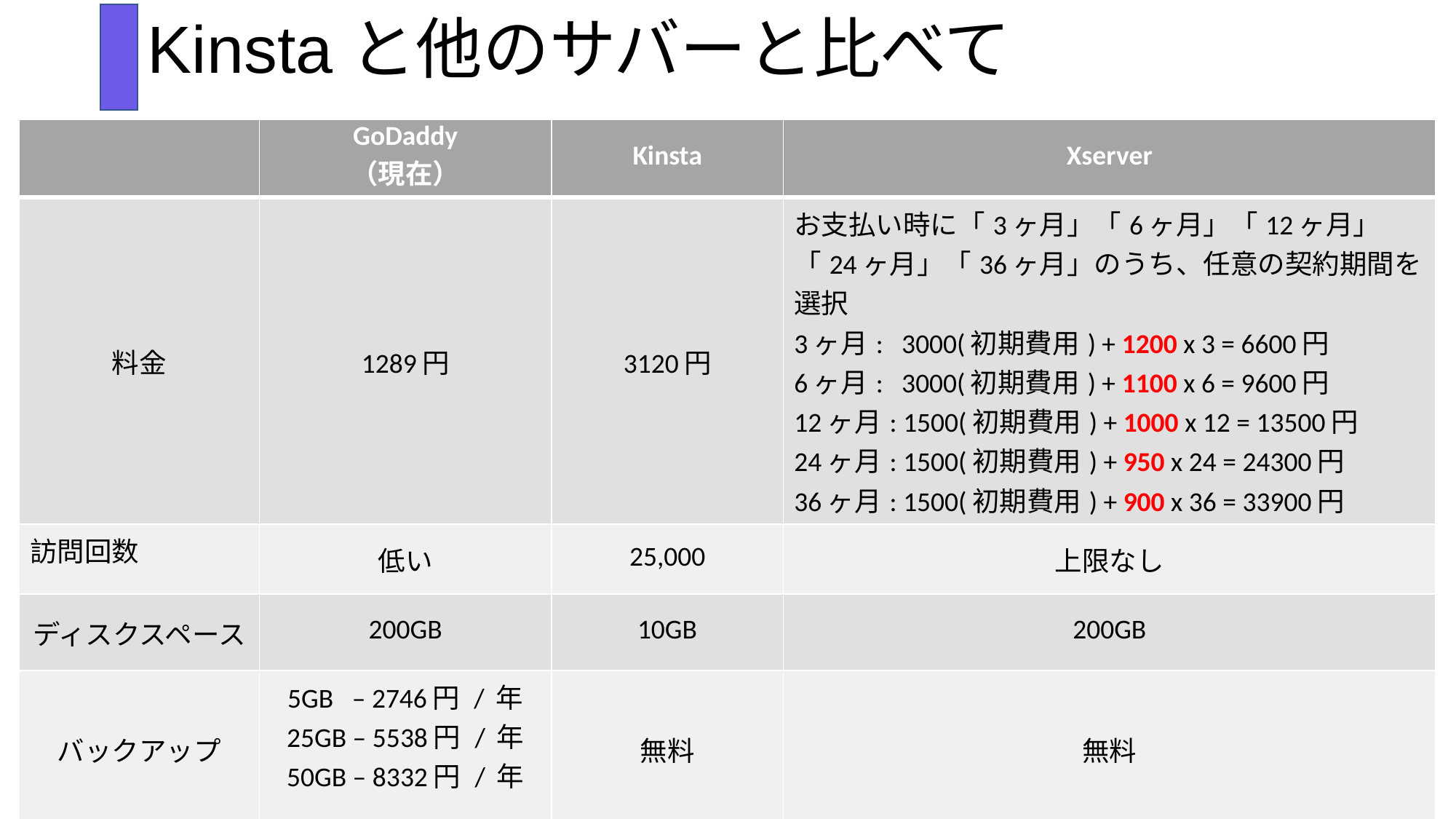

# Kinstaと他のサバーと比べて

|  | GoDaddy （現在） | Kinsta | Xserver |
| --- | --- | --- | --- |
| 料金 | 1289円 | 3120円 | お支払い時に「3ヶ月」「6ヶ月」「12ヶ月」「24ヶ月」「36ヶ月」のうち、任意の契約期間を選択 3ヶ月: 3000(初期費用) + 1200 x 3 = 6600円 6ヶ月: 3000(初期費用) + 1100 x 6 = 9600円 12ヶ月: 1500(初期費用) + 1000 x 12 = 13500円 24ヶ月: 1500(初期費用) + 950 x 24 = 24300円 36ヶ月: 1500(初期費用) + 900 x 36 = 33900円 |
| 訪問回数 | 低い | 25,000 | 上限なし |
| ディスクスペース | 200GB | 10GB | 200GB |
| バックアップ | 5GB – 2746円 / 年 25GB – 5538円 / 年 50GB – 8332円 / 年 | 無料 | 無料 |
| サポート | 日本語 /台湾語/ 英語 | 英語のみ | 24時間365日（日本語） |